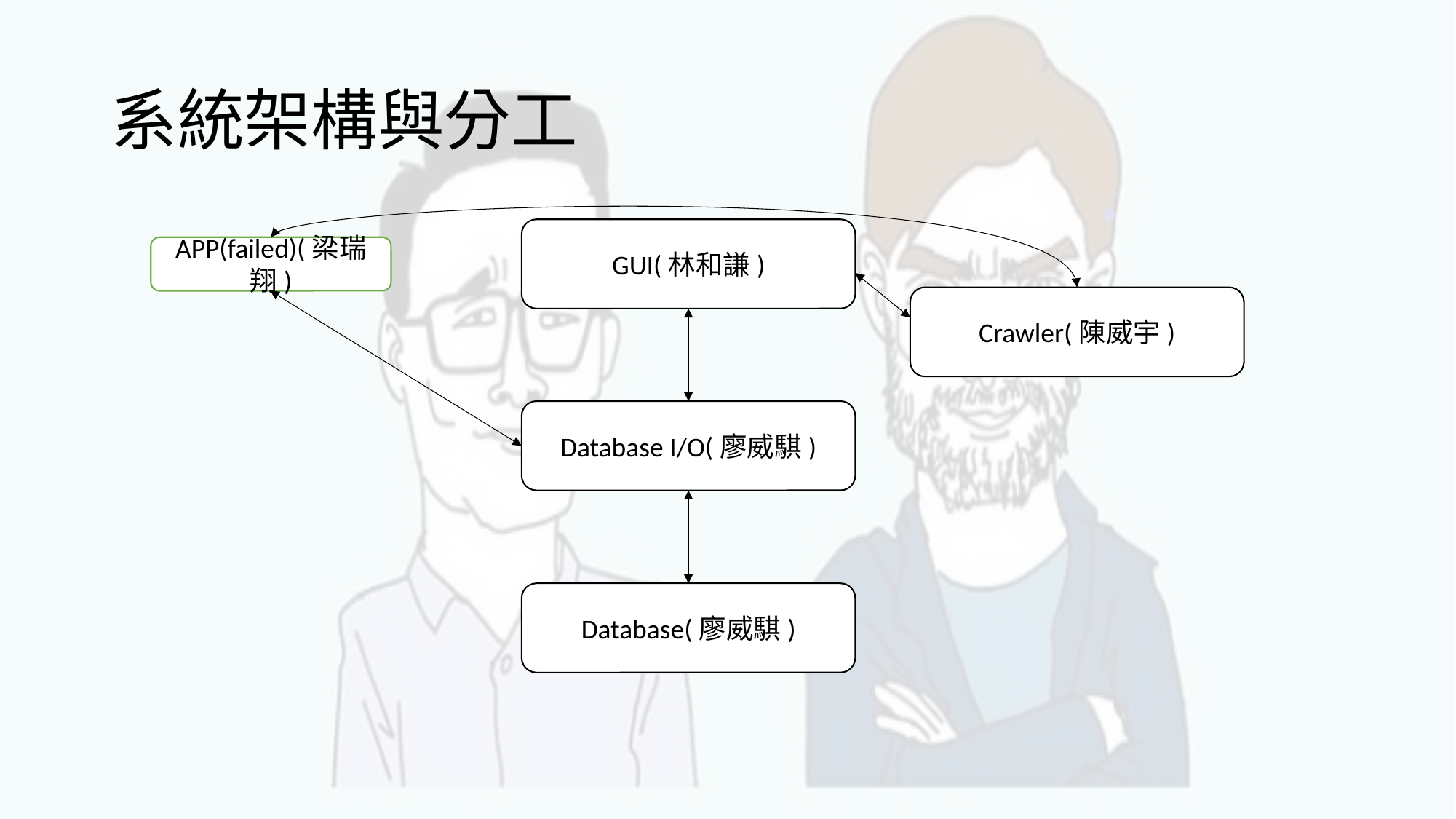

# 系統架構與分工
GUI(林和謙)
APP(failed)(梁瑞翔)
Crawler(陳威宇)
Database I/O(廖威騏)
Database(廖威騏)